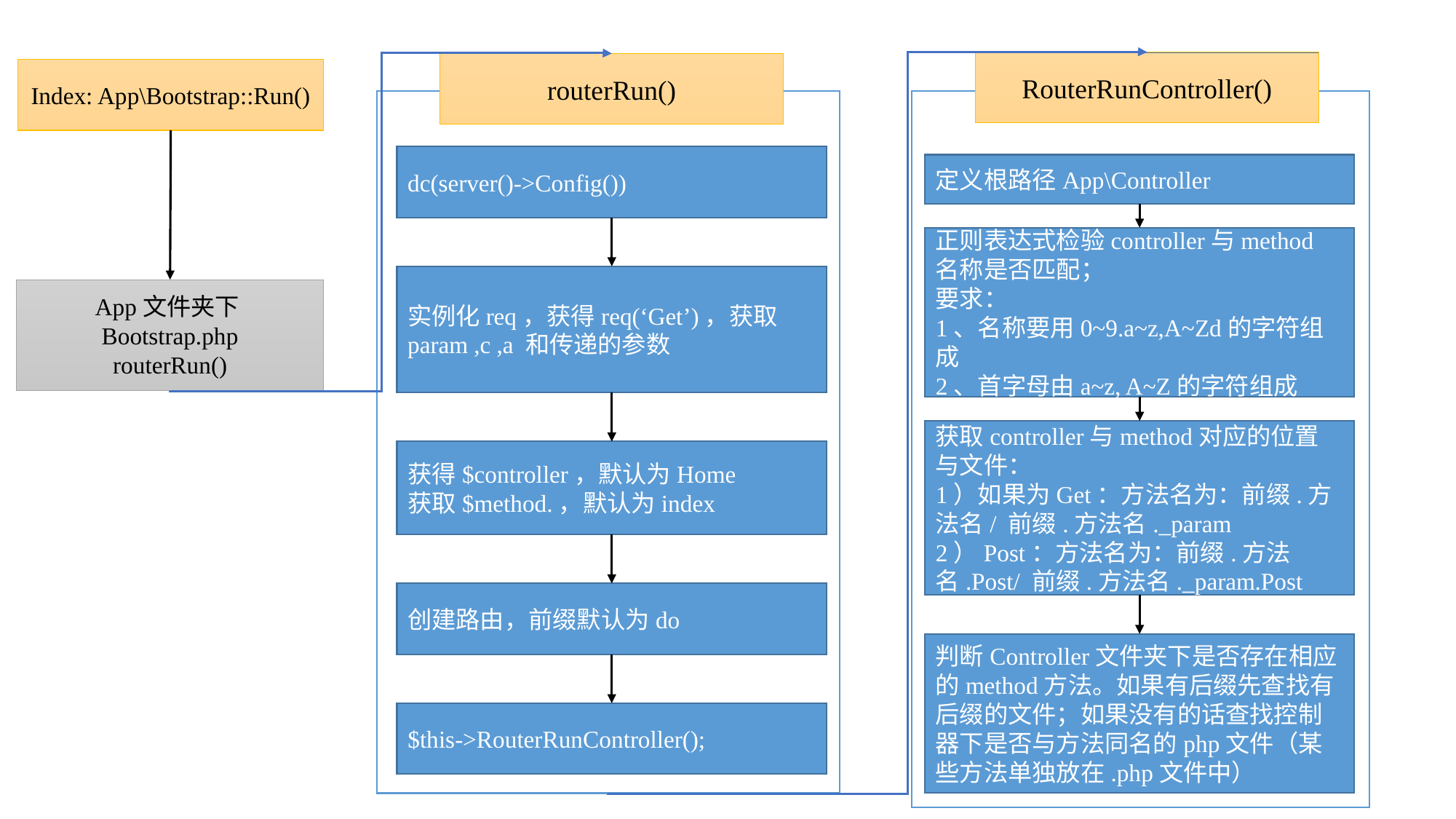

RouterRunController()
routerRun()
Index: App\Bootstrap::Run()

dc(server()->Config())
定义根路径App\Controller
正则表达式检验controller与method名称是否匹配；
要求：
1、名称要用0~9.a~z,A~Zd的字符组成
2、首字母由a~z, A~Z的字符组成
实例化req，获得req(‘Get’)，获取param ,c ,a 和传递的参数
App文件夹下Bootstrap.php
routerRun()
获取controller与method对应的位置与文件：
1）如果为Get：方法名为：前缀.方法名/ 前缀.方法名._param
2）Post：方法名为：前缀.方法名.Post/ 前缀.方法名._param.Post
获得$controller，默认为Home
获取$method.，默认为index
创建路由，前缀默认为do
判断Controller文件夹下是否存在相应的method方法。如果有后缀先查找有后缀的文件；如果没有的话查找控制器下是否与方法同名的php文件（某些方法单独放在.php文件中）
$this->RouterRunController();